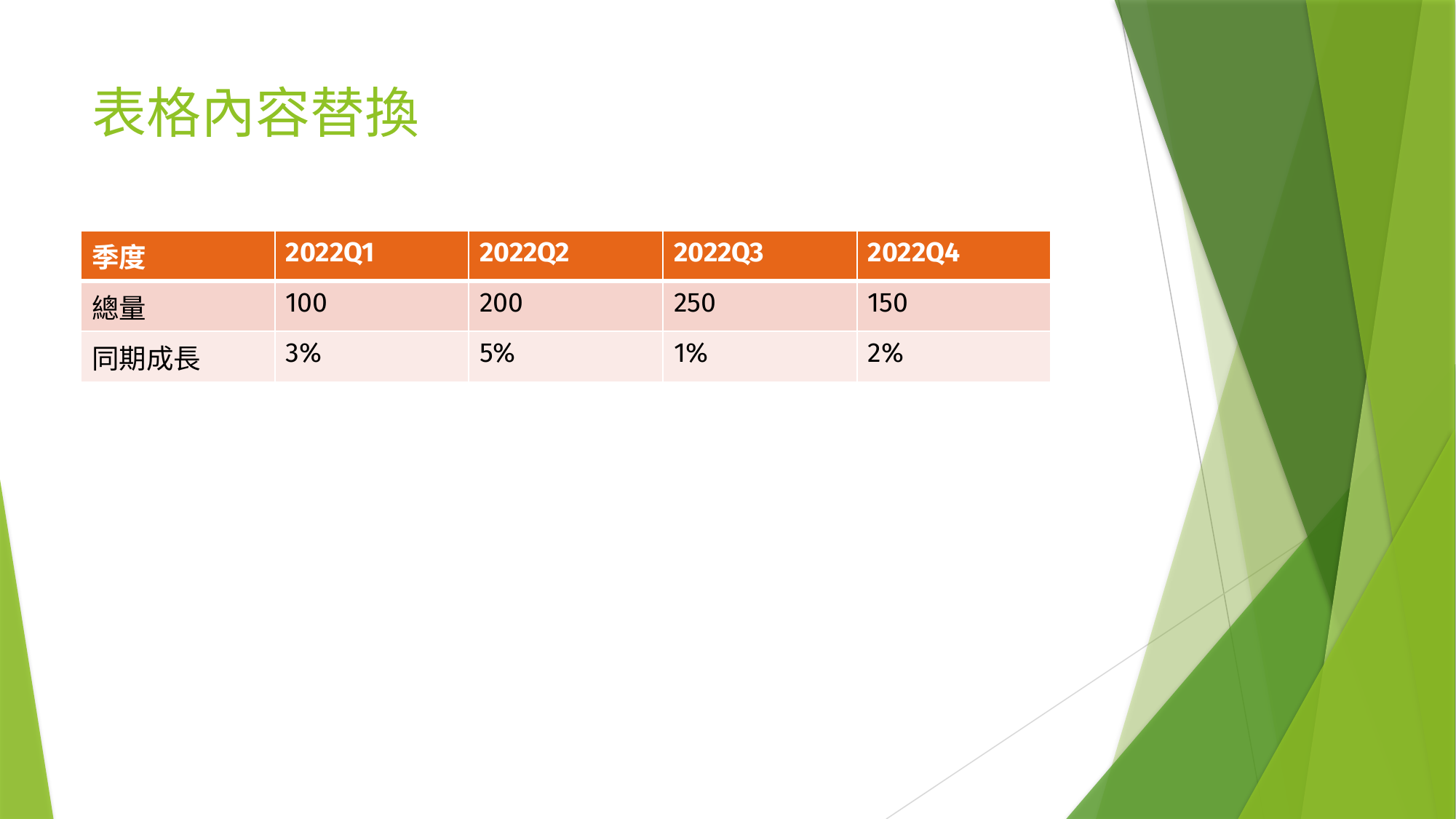

# 表格內容替換
| 季度 | 2022Q1 | 2022Q2 | 2022Q3 | 2022Q4 |
| --- | --- | --- | --- | --- |
| 總量 | 100 | 200 | 250 | 150 |
| 同期成長 | 3% | 5% | 1% | 2% |